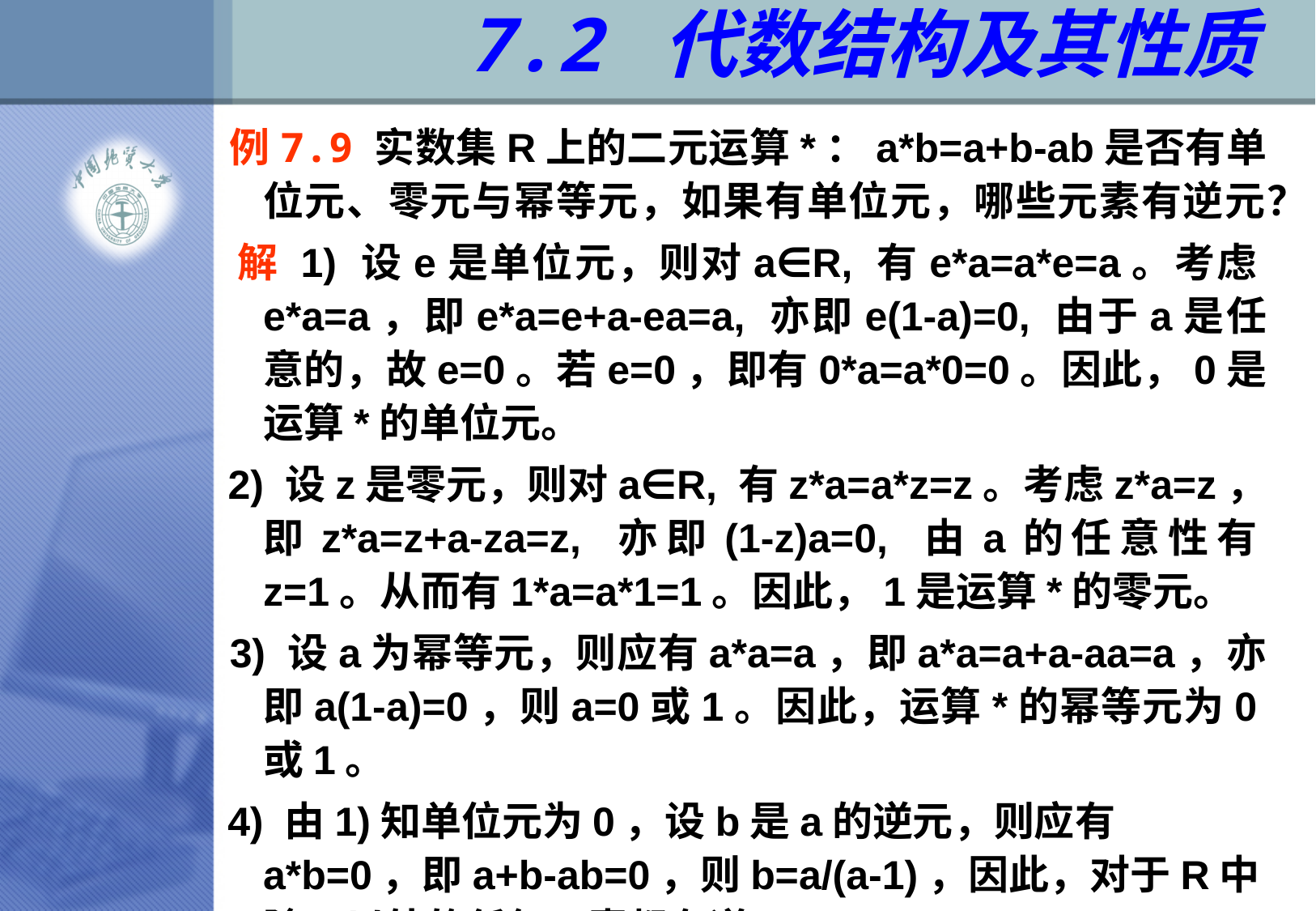

# 7.2 代数结构及其性质
    例7.9 实数集R上的二元运算*：a*b=a+b-ab是否有单位元、零元与幂等元，如果有单位元，哪些元素有逆元？
    解 1) 设e是单位元，则对a∈R, 有e*a=a*e=a。考虑e*a=a，即e*a=e+a-ea=a, 亦即e(1-a)=0, 由于a是任意的，故e=0。若e=0，即有0*a=a*0=0。因此，0是运算*的单位元。
    2) 设z是零元，则对a∈R, 有z*a=a*z=z。考虑z*a=z，即z*a=z+a-za=z, 亦即(1-z)a=0, 由a的任意性有z=1。从而有1*a=a*1=1。因此，1是运算*的零元。
    3) 设a为幂等元，则应有a*a=a，即a*a=a+a-aa=a，亦即a(1-a)=0，则a=0或1。因此，运算*的幂等元为0或1。
    4) 由1)知单位元为0，设b是a的逆元，则应有a*b=0，即a+b-ab=0，则b=a/(a-1)，因此，对于R中除1以外的任何元素都有逆元a/(a-1)。